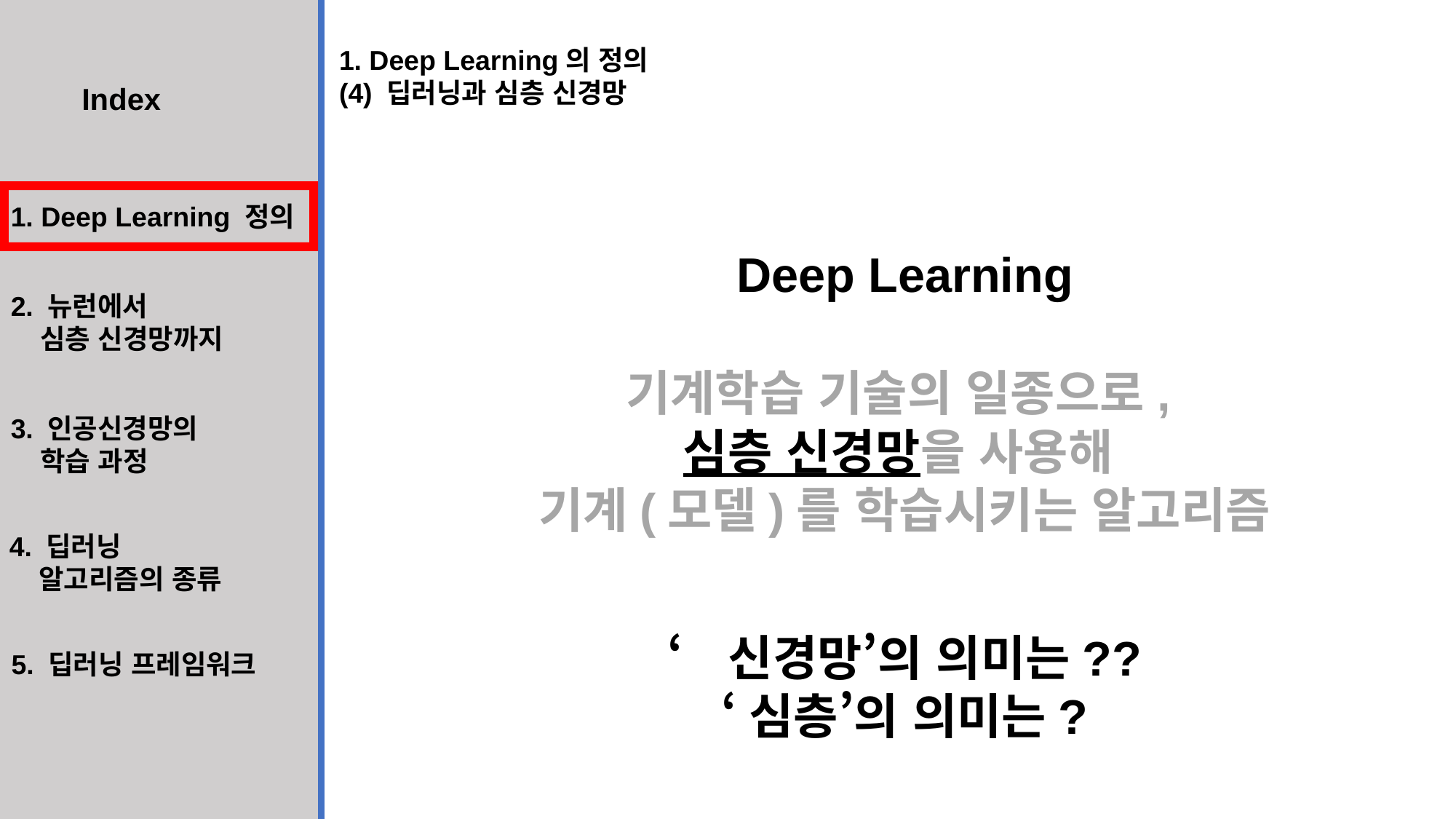

Index
1. Deep Learning 정의
2. 뉴런에서
   심층 신경망까지
3. 인공신경망의
   학습 과정
4. 딥러닝
   알고리즘의 종류
5. 딥러닝 프레임워크
1. Deep Learning의 정의
(4) 딥러닝과 심층 신경망

Deep Learning
기계학습 기술의 일종으로,
심층 신경망을 사용해
기계(모델)를 학습시키는 알고리즘
‘신경망’의 의미는??
‘심층’의 의미는?